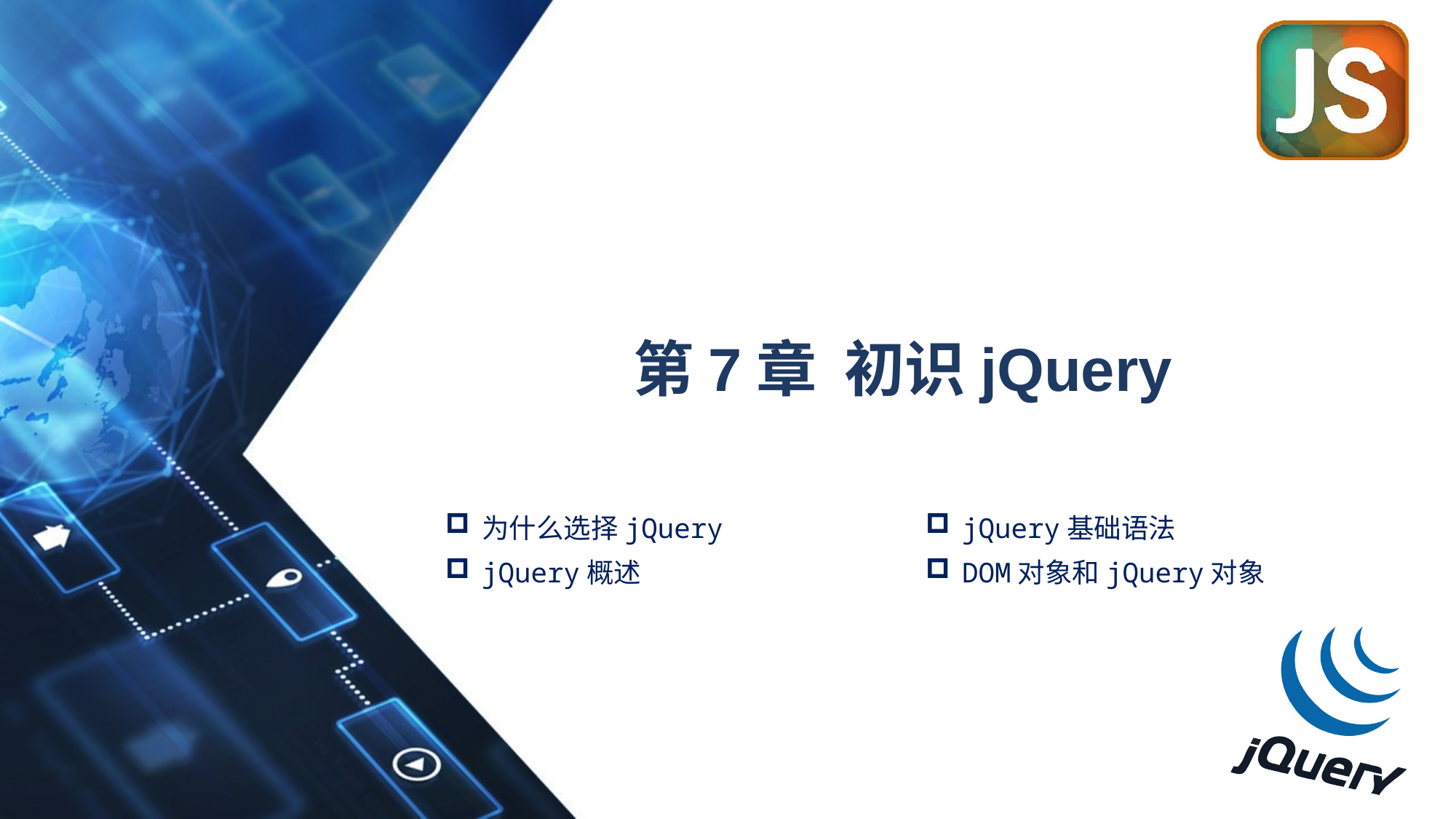

# 第7章  初识jQuery
为什么选择jQuery
jQuery概述
jQuery基础语法
DOM对象和jQuery对象